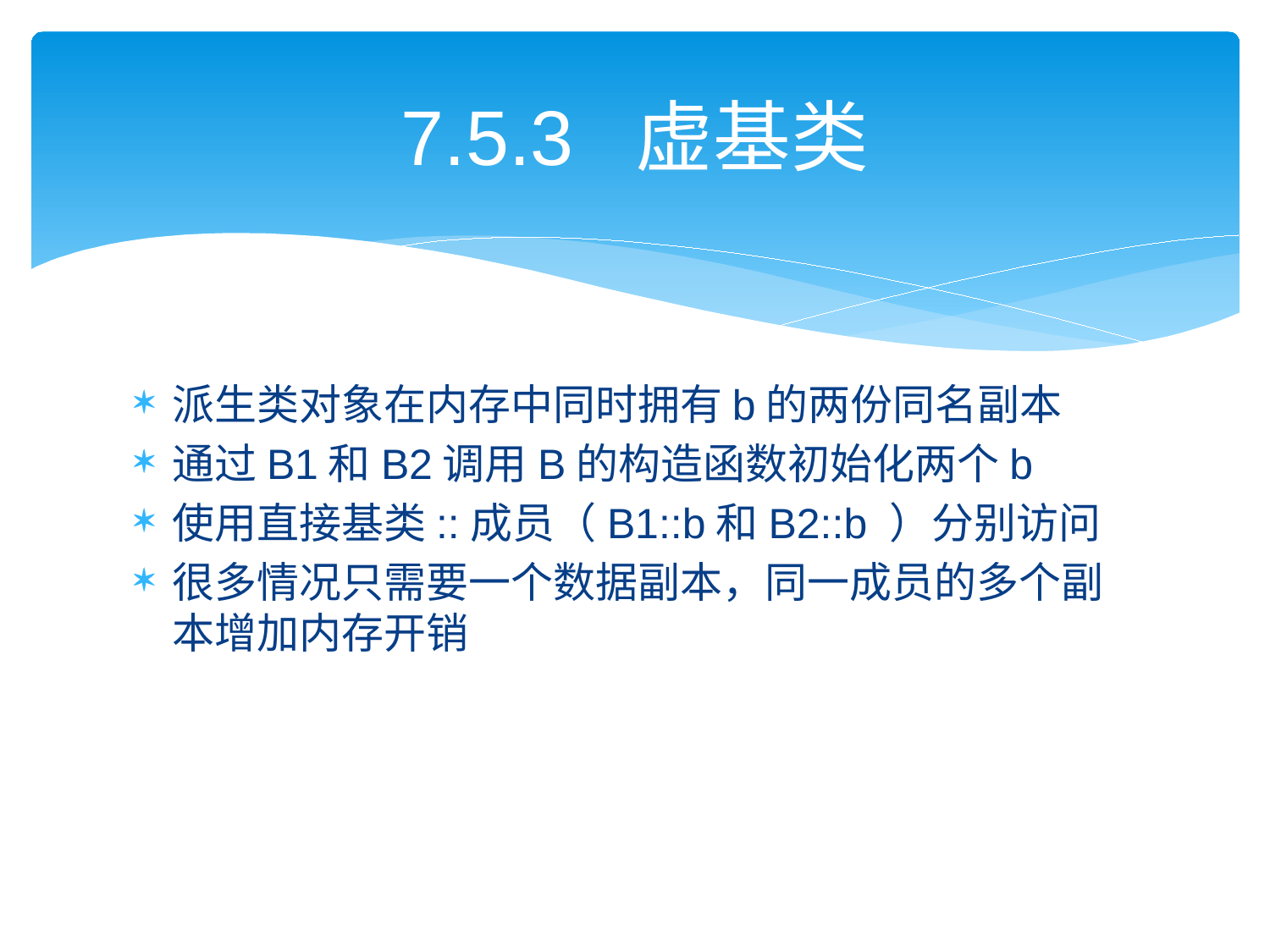

# 7.5.3  虚基类
派生类对象在内存中同时拥有b的两份同名副本
通过B1和B2调用B的构造函数初始化两个b
使用直接基类::成员（B1::b和B2::b ）分别访问
很多情况只需要一个数据副本，同一成员的多个副本增加内存开销